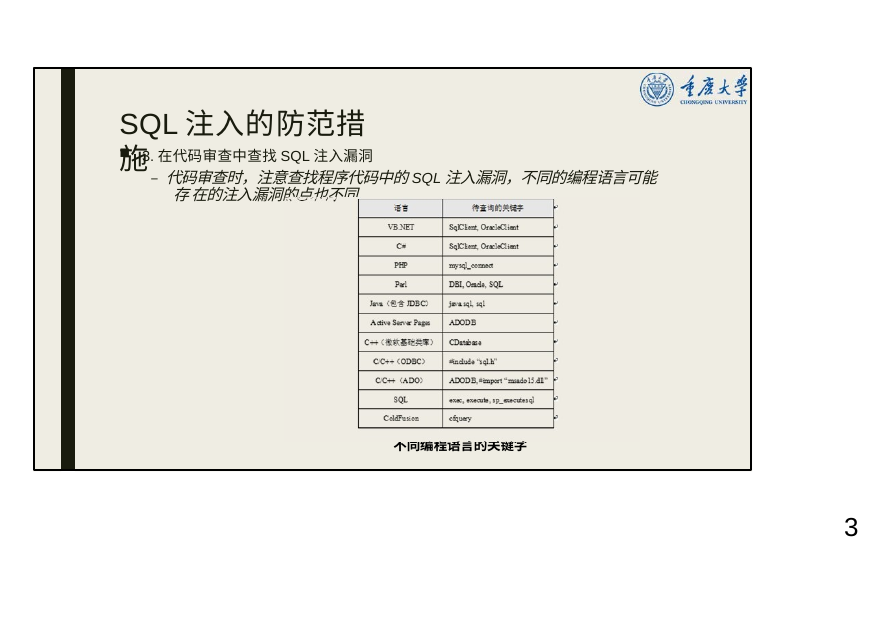

# SQL注入的防范措施
3.在代码审查中查找SQL注入漏洞
– 代码审查时，注意查找程序代码中的SQL注入漏洞，不同的编程语言可能存 在的注入漏洞的点也不同

不同编程语言的关键字
3